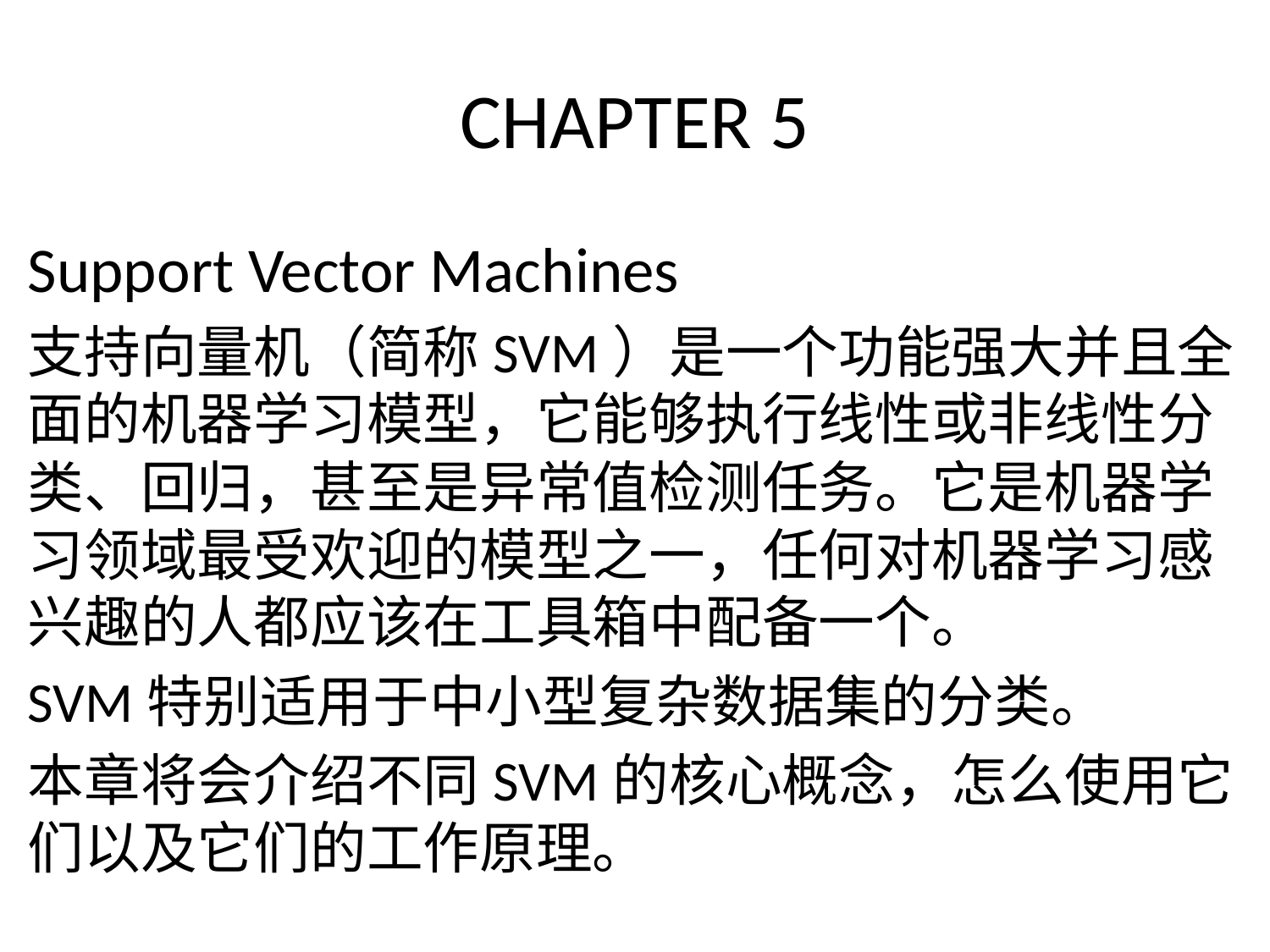

# CHAPTER 5
Support Vector Machines
支持向量机（简称SVM）是一个功能强大并且全面的机器学习模型，它能够执行线性或非线性分类、回归，甚至是异常值检测任务。它是机器学习领域最受欢迎的模型之一，任何对机器学习感兴趣的人都应该在工具箱中配备一个。
SVM特别适用于中小型复杂数据集的分类。
本章将会介绍不同SVM的核心概念，怎么使用它们以及它们的工作原理。